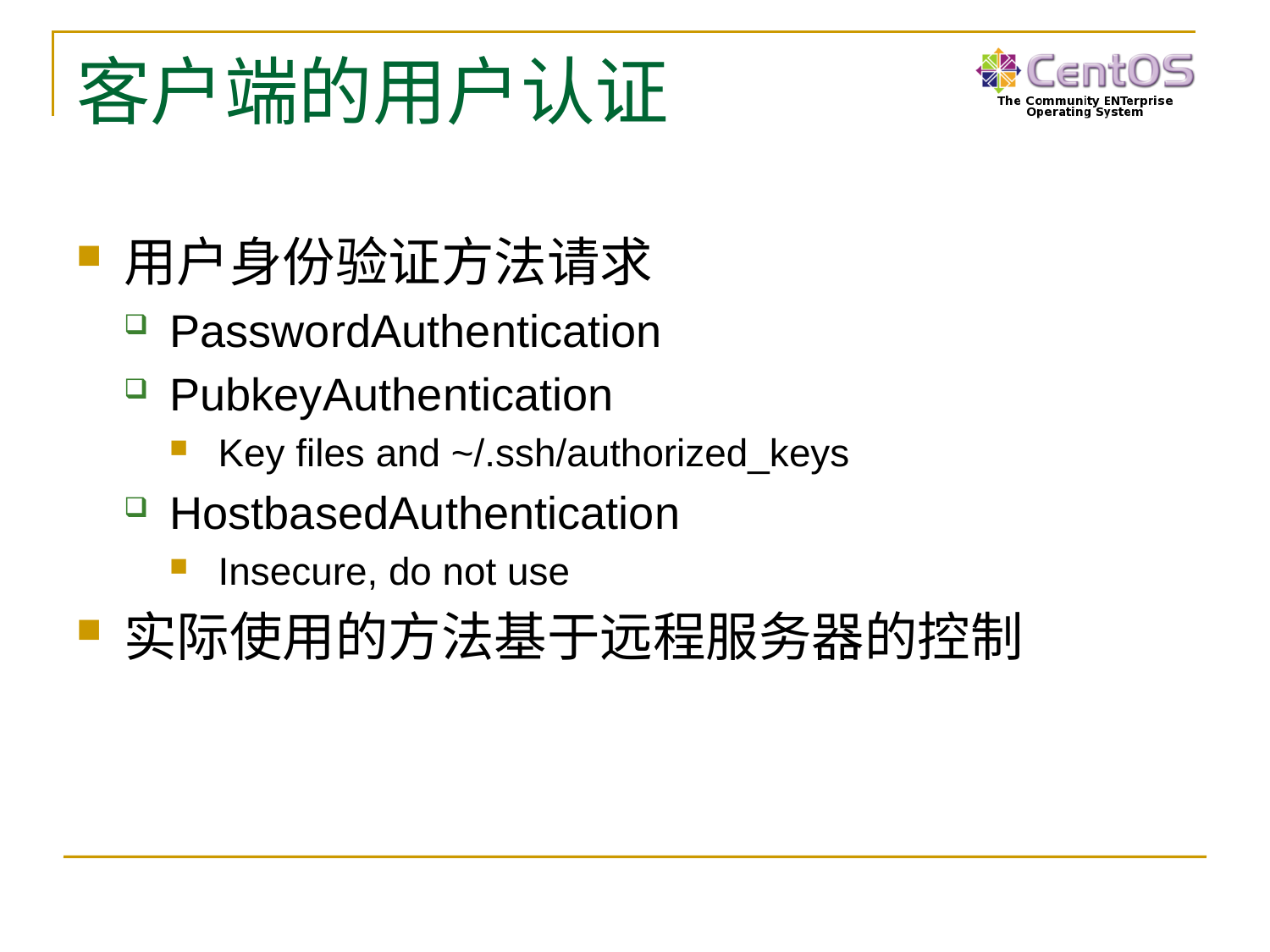

# 客户端的用户认证
用户身份验证方法请求
PasswordAuthentication
PubkeyAuthentication
Key files and ~/.ssh/authorized_keys
HostbasedAuthentication
Insecure, do not use
实际使用的方法基于远程服务器的控制